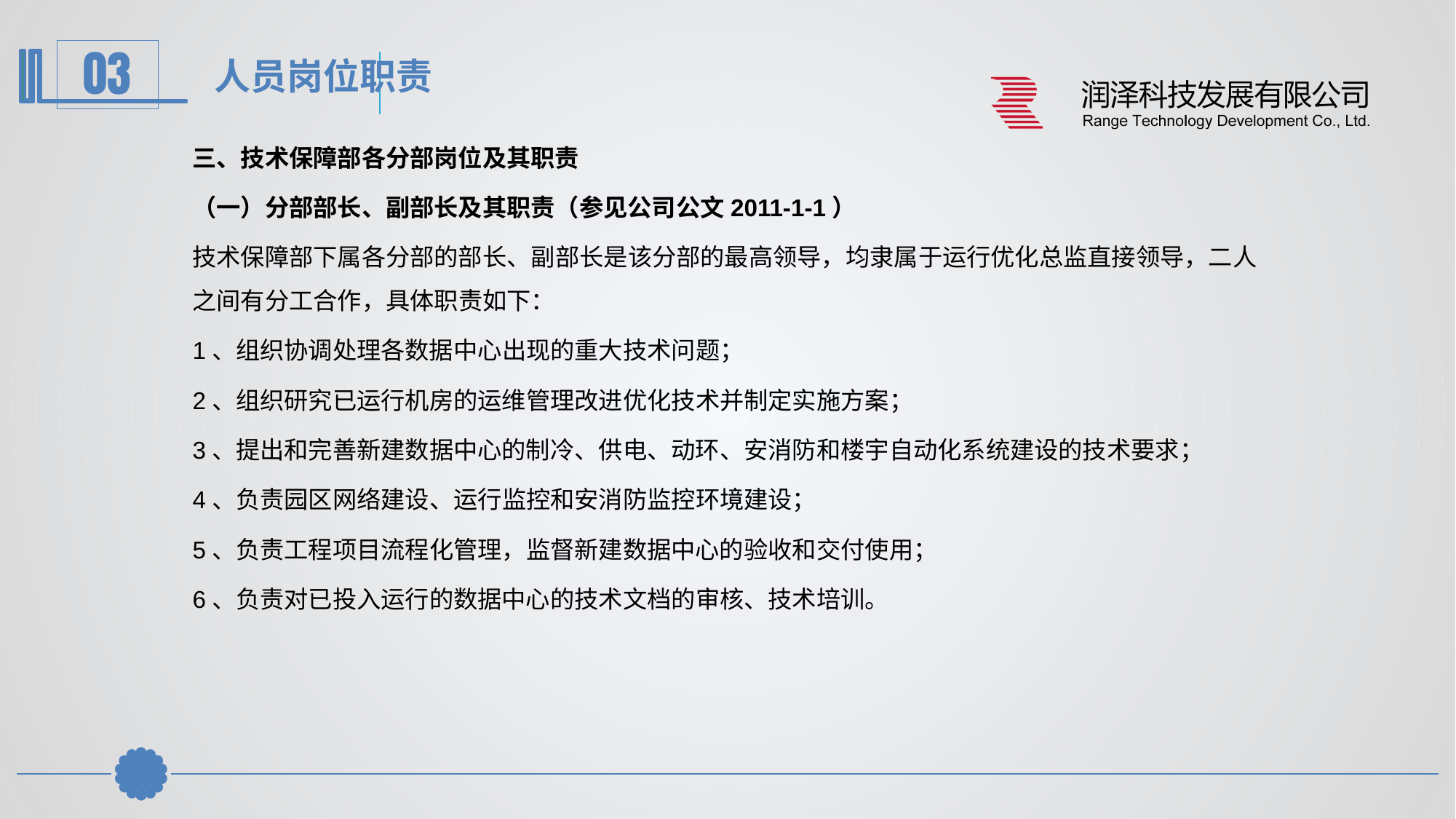

人员岗位职责
三、技术保障部各分部岗位及其职责
（一）分部部长、副部长及其职责（参见公司公文2011-1-1）
技术保障部下属各分部的部长、副部长是该分部的最高领导，均隶属于运行优化总监直接领导，二人之间有分工合作，具体职责如下：
1、组织协调处理各数据中心出现的重大技术问题；
2、组织研究已运行机房的运维管理改进优化技术并制定实施方案；
3、提出和完善新建数据中心的制冷、供电、动环、安消防和楼宇自动化系统建设的技术要求；
4、负责园区网络建设、运行监控和安消防监控环境建设；
5、负责工程项目流程化管理，监督新建数据中心的验收和交付使用；
6、负责对已投入运行的数据中心的技术文档的审核、技术培训。
20